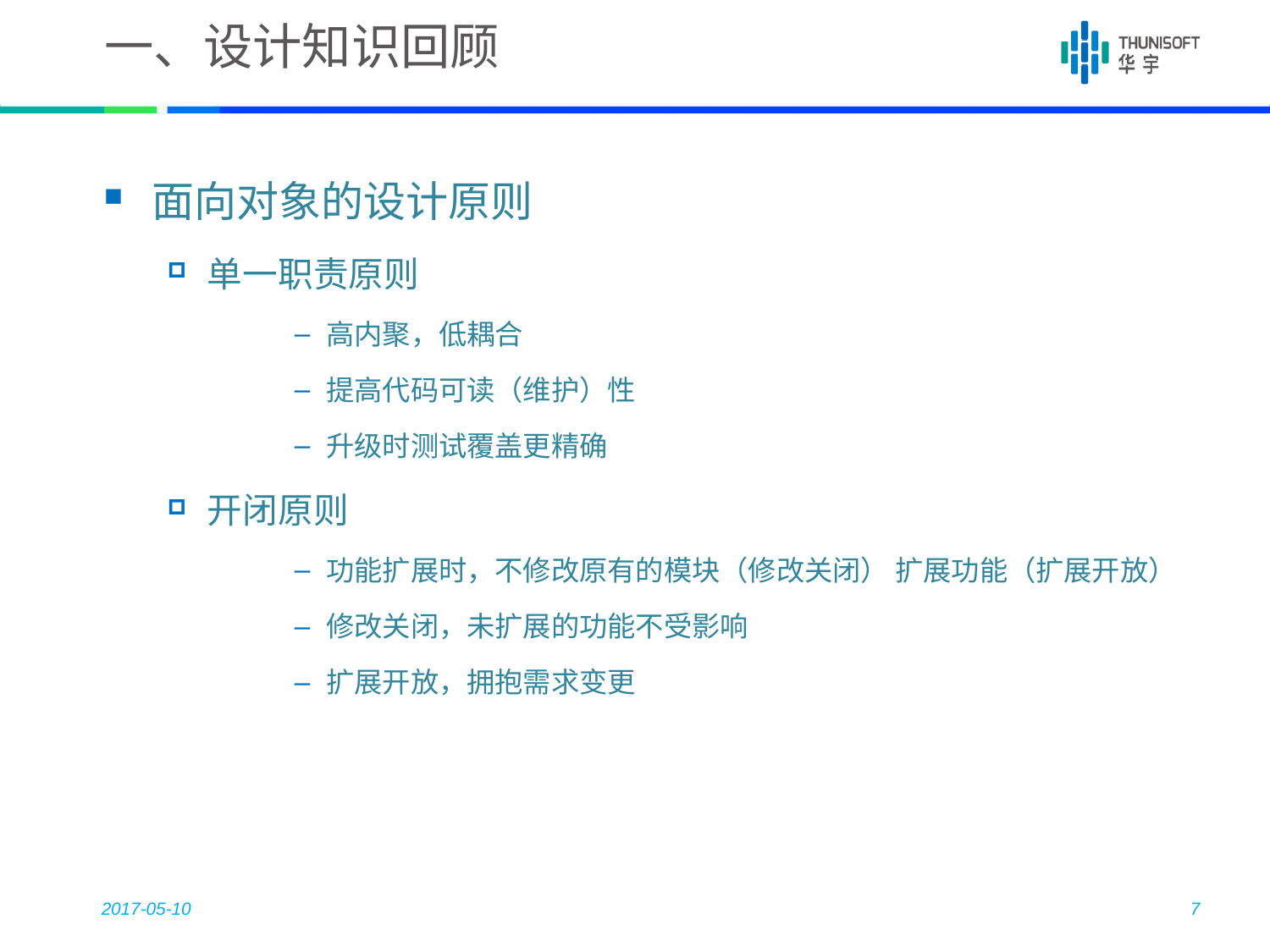

# 一、设计知识回顾
面向对象的设计原则
单一职责原则
高内聚，低耦合
提高代码可读（维护）性
升级时测试覆盖更精确
开闭原则
功能扩展时，不修改原有的模块（修改关闭） 扩展功能（扩展开放）
修改关闭，未扩展的功能不受影响
扩展开放，拥抱需求变更

2017-05-10
7